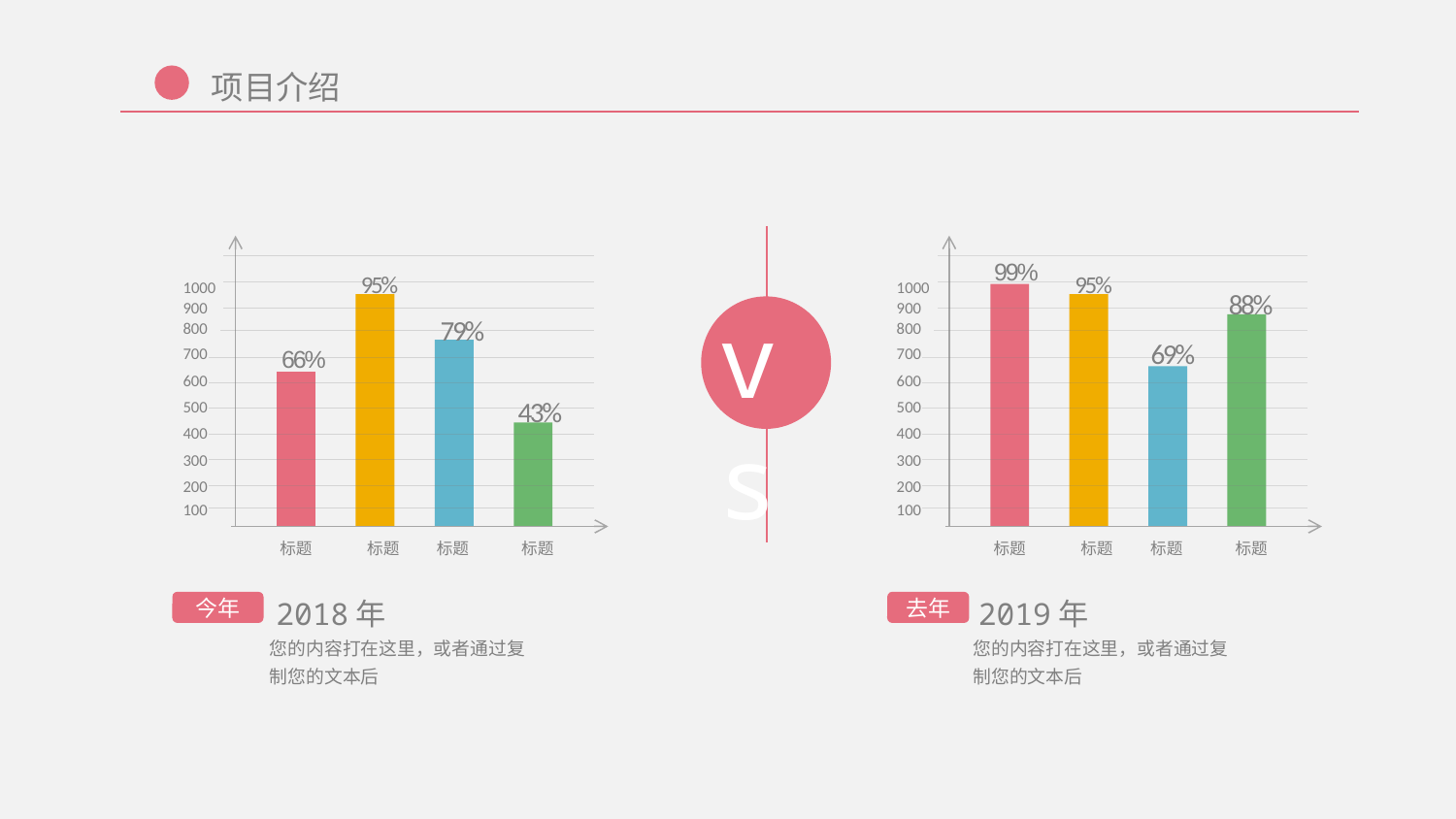

添加标题
添加标题
您的内容打在这里，或者通过复制您的文本后，
您的内容打在这里，或者通过复制您的文本后，

1000

900

800

700

600

500

400

300

200

100

95%
79%
66%
43%

标题
标题
标题
标题
99%

95%
1000
88%

900

800
69%

700

600

500

400

300

200

100

标题
标题
标题
标题
vs
2018年
2019年
今年
去年
您的内容打在这里，或者通过复制您的文本后
您的内容打在这里，或者通过复制您的文本后